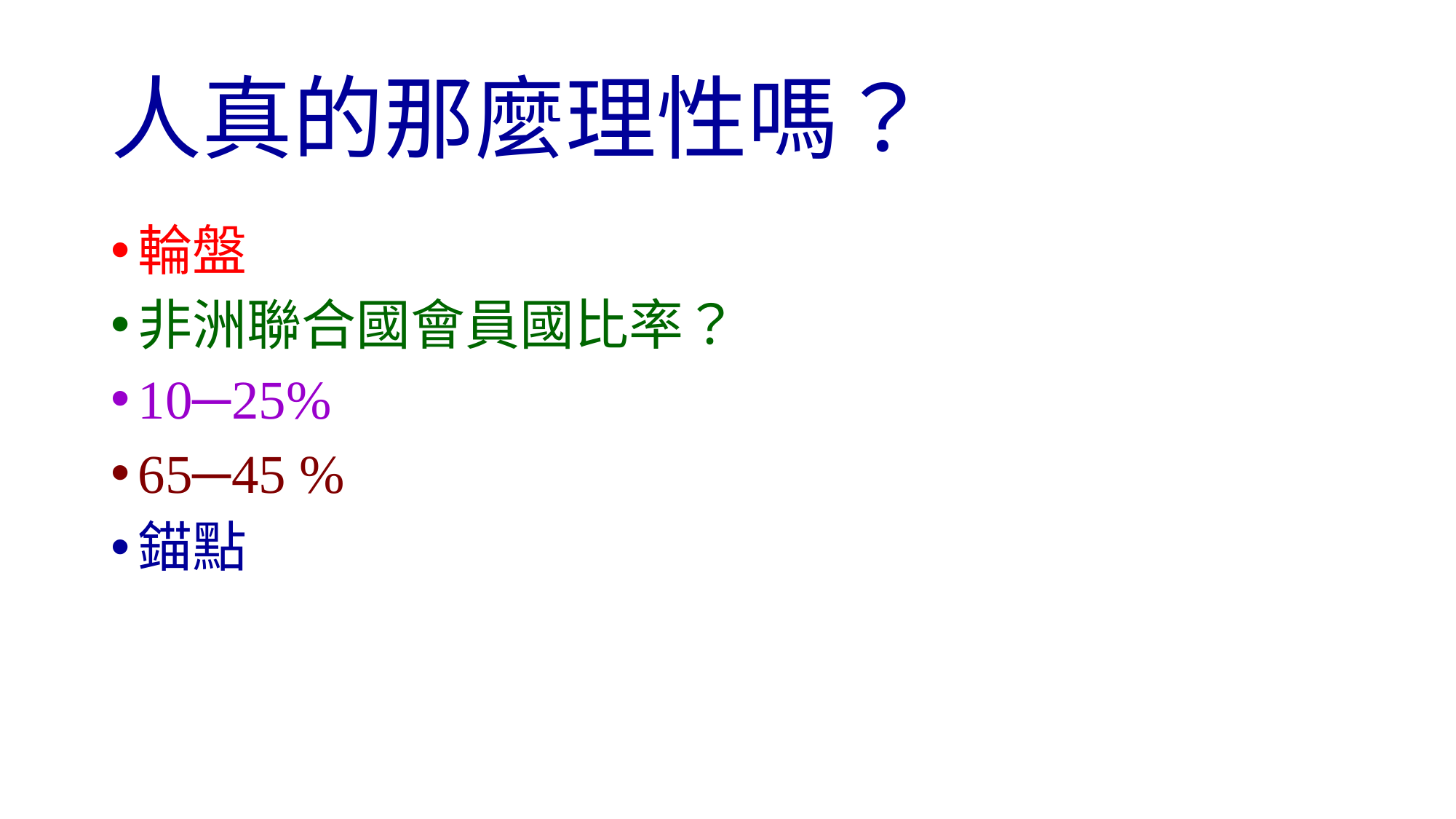

# 人真的那麼理性嗎？
輪盤
非洲聯合國會員國比率？
10─25%
65─45 %
錨點